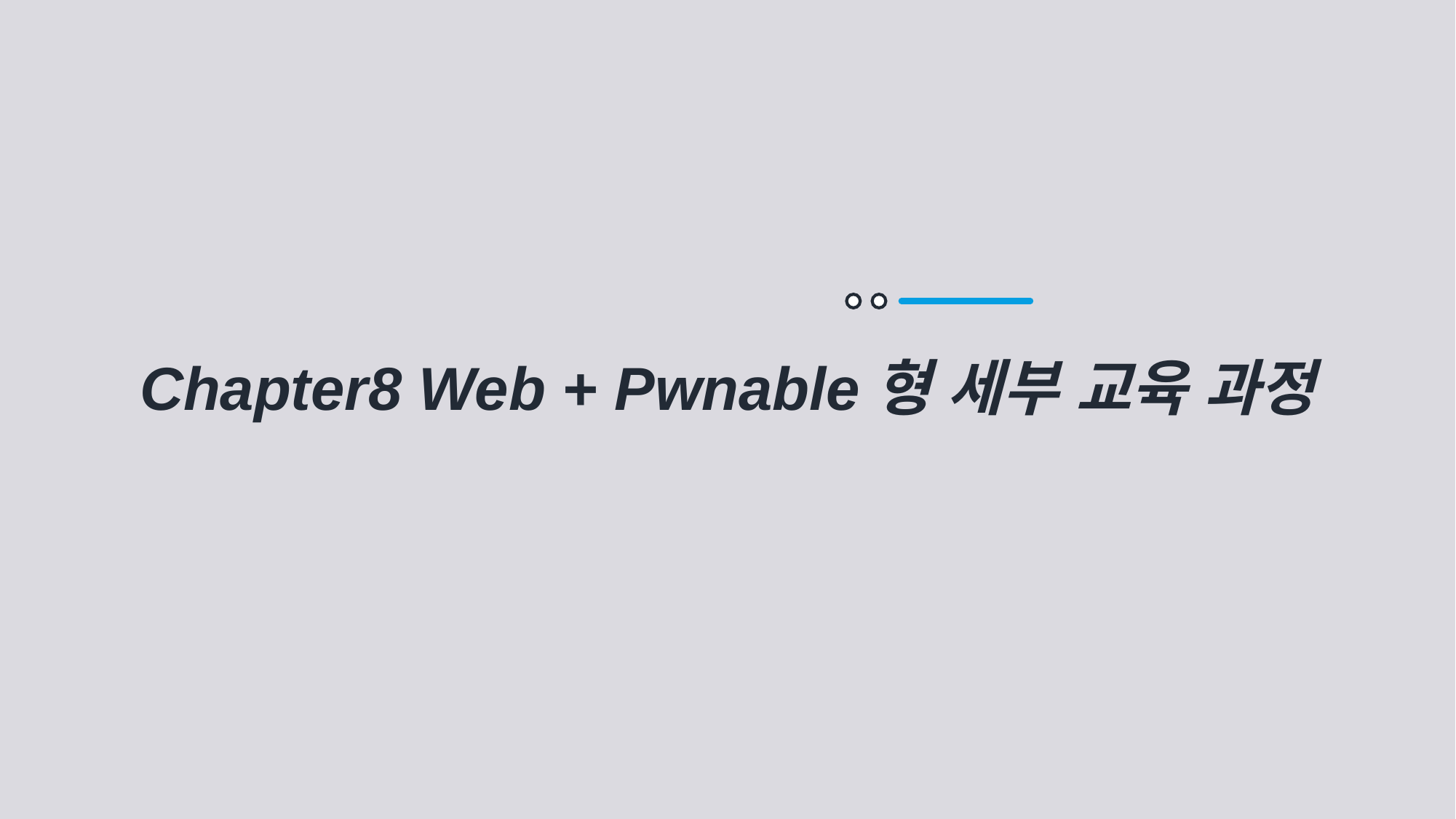

Chapter8 Web + Pwnable형 세부 교육 과정